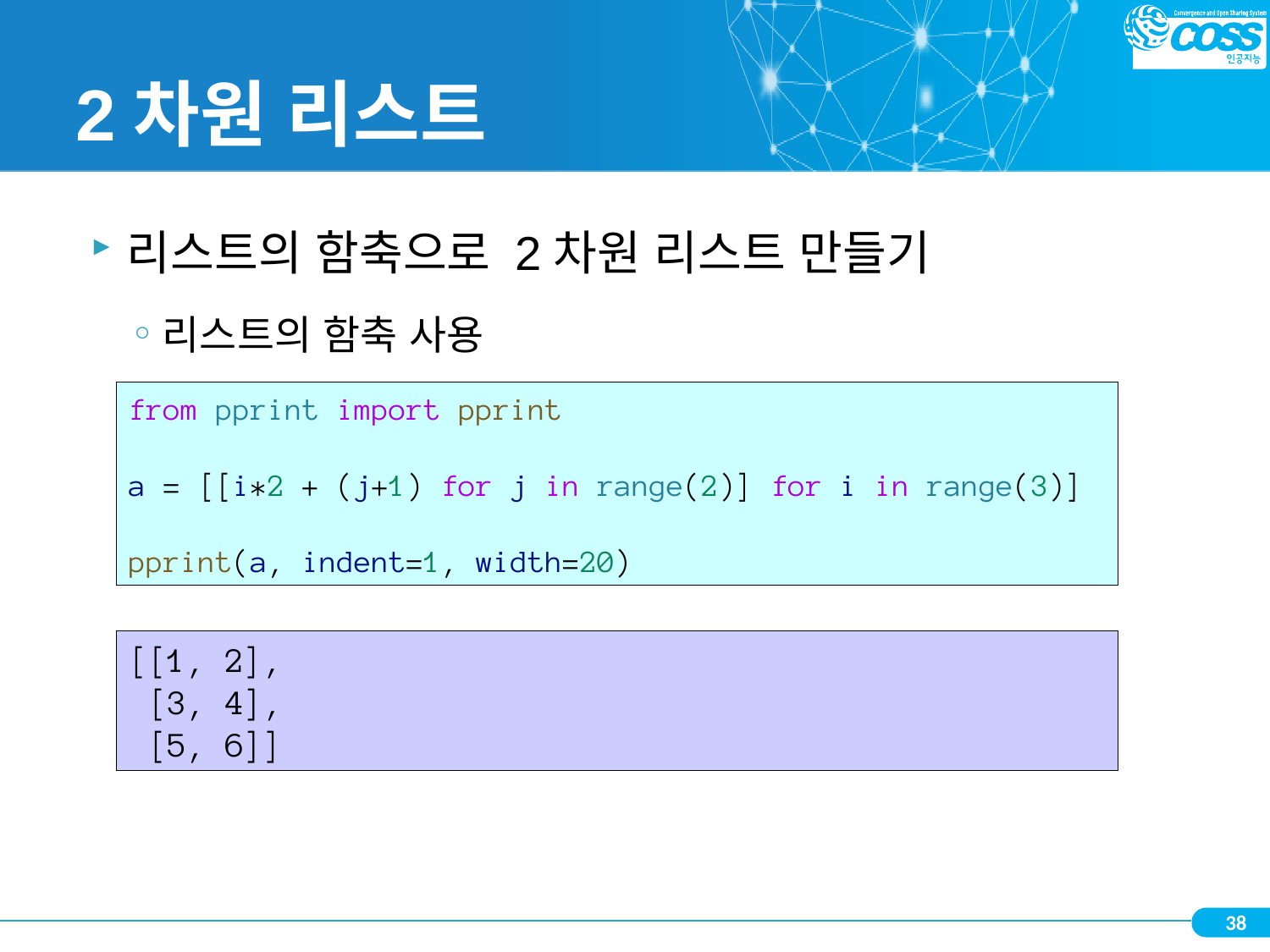

# 2차원 리스트
리스트의 함축으로 2차원 리스트 만들기
리스트의 함축 사용
from pprint import pprint
a = [[i*2 + (j+1) for j in range(2)] for i in range(3)]
pprint(a, indent=1, width=20)
[[1, 2],
 [3, 4],
 [5, 6]]